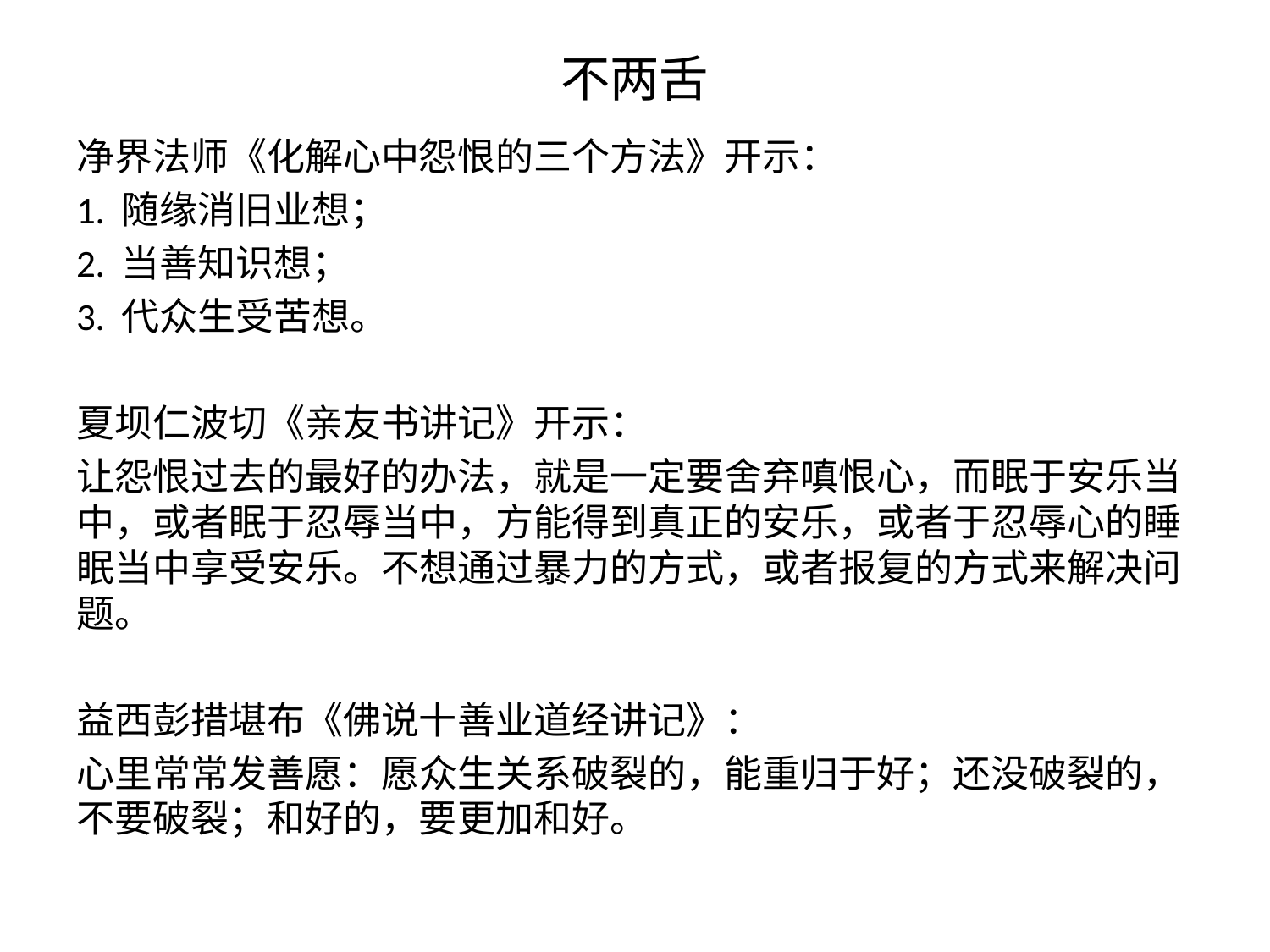

# 不两舌
净界法师《化解心中怨恨的三个方法》开示：
1. 随缘消旧业想；
2. 当善知识想；
3. 代众生受苦想。

夏坝仁波切《亲友书讲记》开示：
让怨恨过去的最好的办法，就是一定要舍弃嗔恨心，而眠于安乐当中，或者眠于忍辱当中，方能得到真正的安乐，或者于忍辱心的睡眠当中享受安乐。不想通过暴力的方式，或者报复的方式来解决问题。

益西彭措堪布《佛说十善业道经讲记》：
心里常常发善愿：愿众生关系破裂的，能重归于好；还没破裂的，不要破裂；和好的，要更加和好。